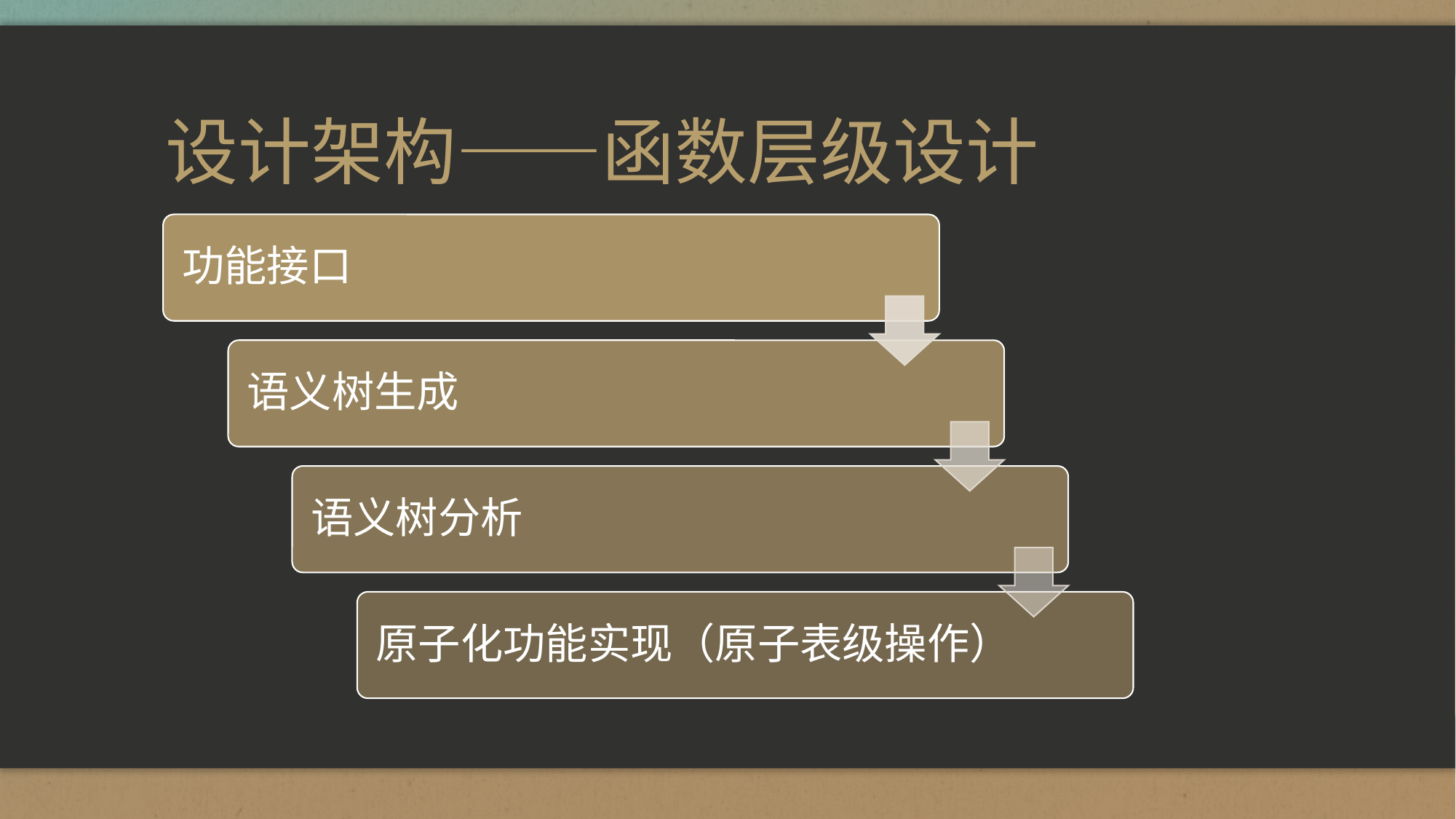

# 设计架构——函数层级设计
功能接口
语义树生成
语义树分析
原子化功能实现（原子表级操作）